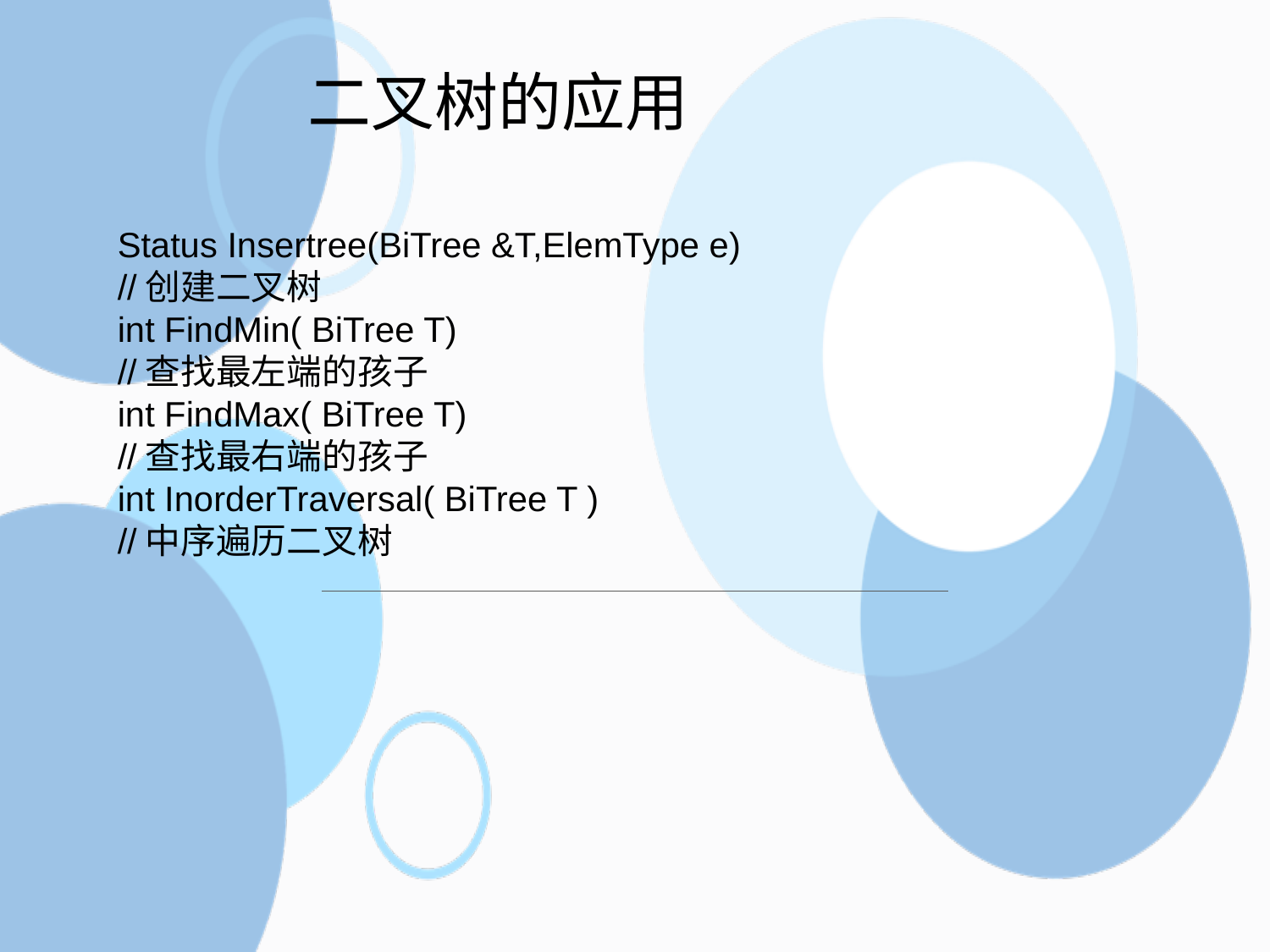

二叉树的应用
Status Insertree(BiTree &T,ElemType e)
//创建二叉树
int FindMin( BiTree T)
//查找最左端的孩子
int FindMax( BiTree T)
//查找最右端的孩子
int InorderTraversal( BiTree T )
//中序遍历二叉树